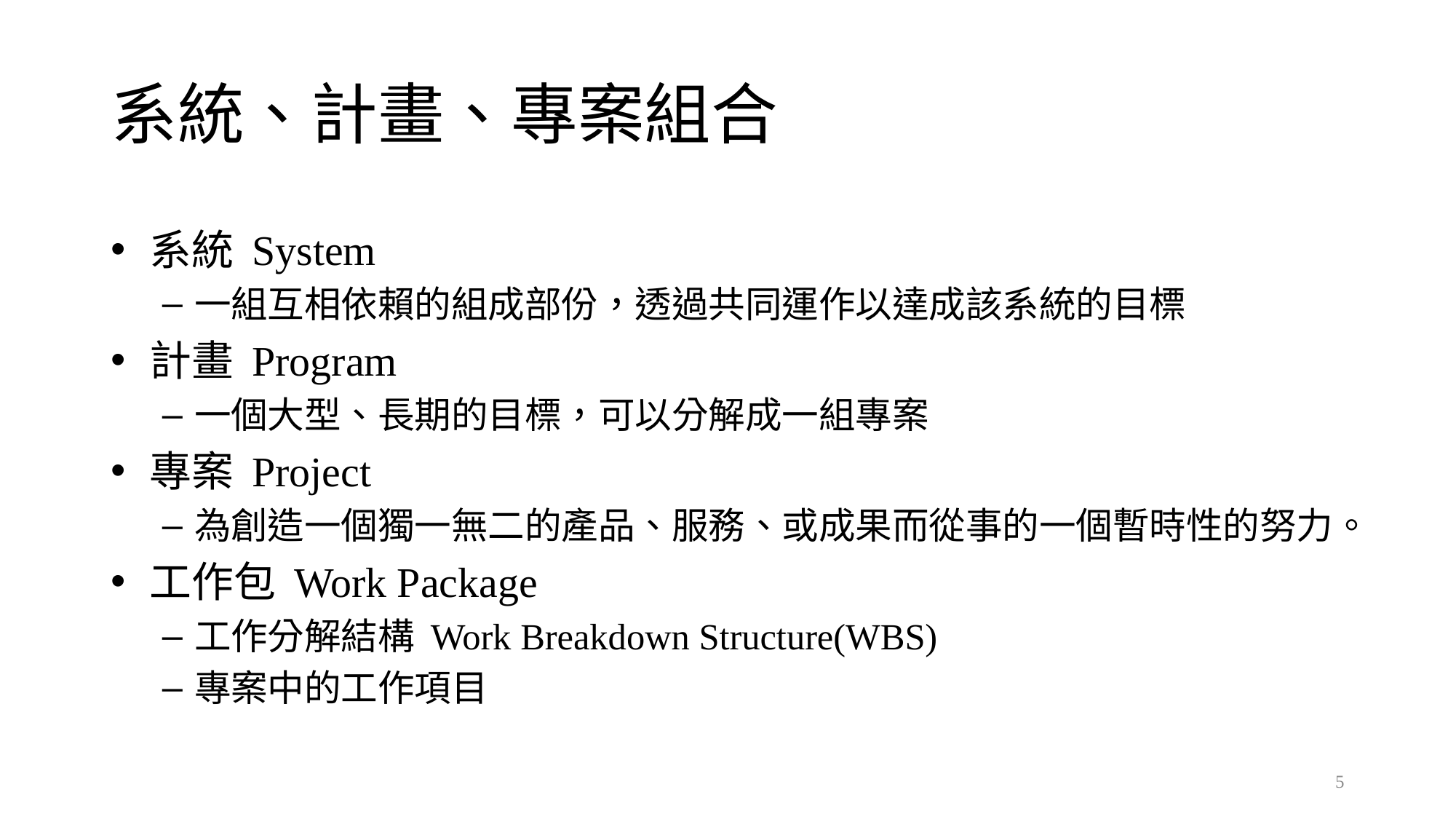

# 系統、計畫、專案組合
系統 System
一組互相依賴的組成部份，透過共同運作以達成該系統的目標
計畫 Program
一個大型、長期的目標，可以分解成一組專案
專案 Project
為創造一個獨一無二的產品、服務、或成果而從事的一個暫時性的努力。
工作包 Work Package
工作分解結構 Work Breakdown Structure(WBS)
專案中的工作項目
5